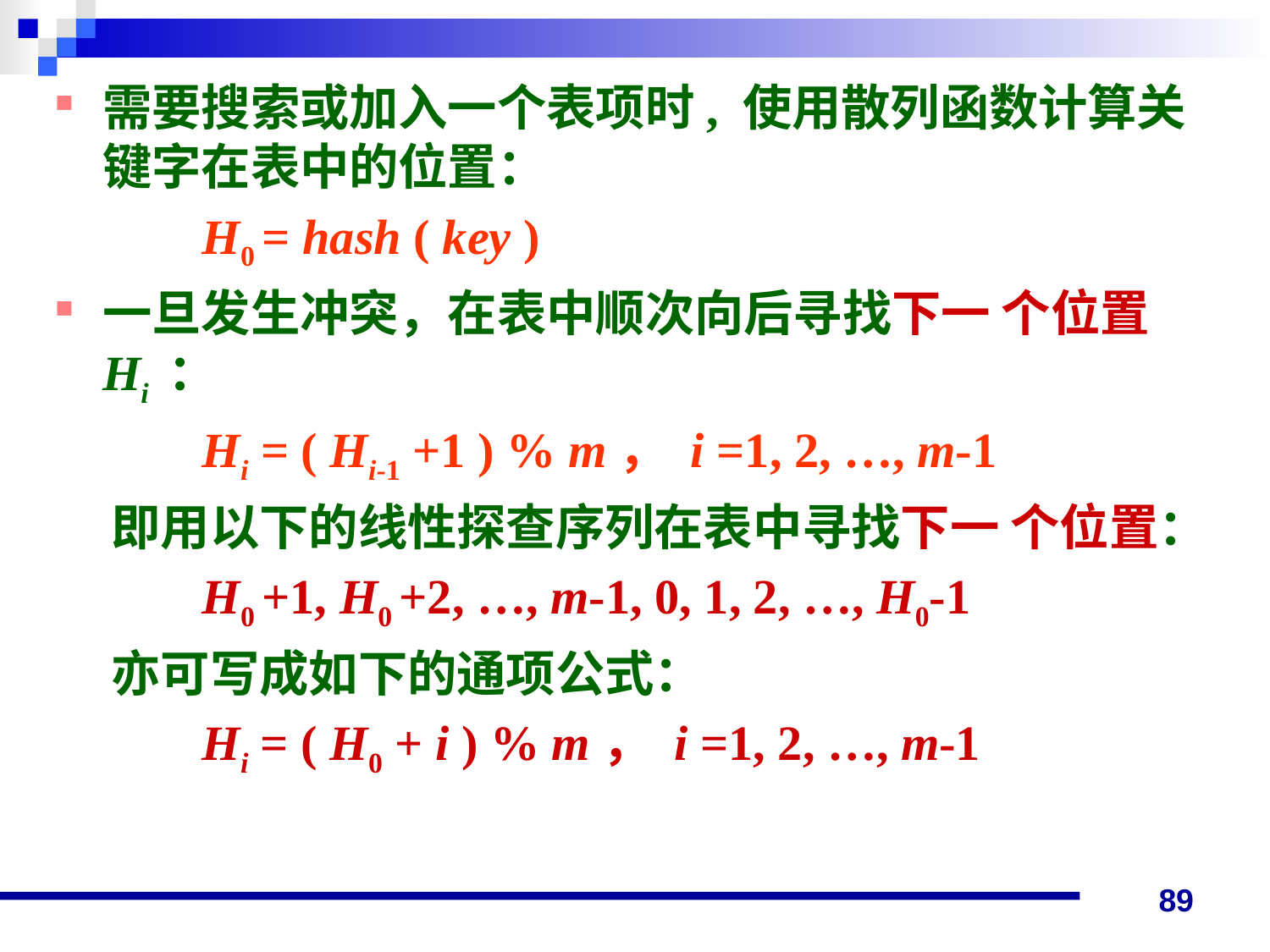

需要搜索或加入一个表项时, 使用散列函数计算关键字在表中的位置：
            H0 = hash ( key )
一旦发生冲突，在表中顺次向后寻找下一 个位置 Hi ：
            Hi = ( Hi-1 +1 ) % m， i =1, 2, …, m-1
    即用以下的线性探查序列在表中寻找下一 个位置：
            H0 +1, H0 +2, …, m-1, 0, 1, 2, …, H0-1
    亦可写成如下的通项公式：
            Hi = ( H0 + i ) % m， i =1, 2, …, m-1
89